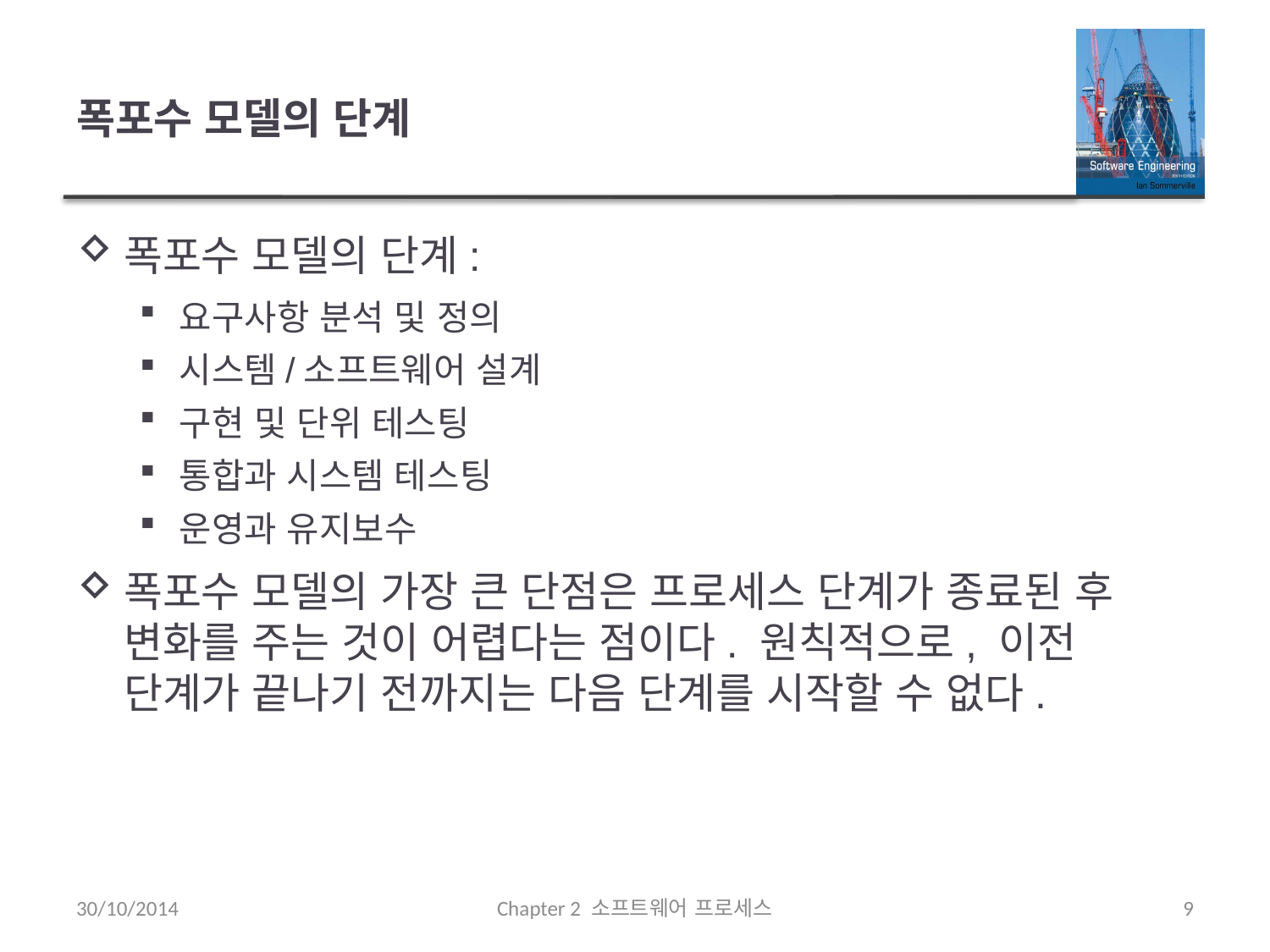

# 폭포수 모델의 단계
폭포수 모델의 단계:
요구사항 분석 및 정의
시스템/소프트웨어 설계
구현 및 단위 테스팅
통합과 시스템 테스팅
운영과 유지보수
폭포수 모델의 가장 큰 단점은 프로세스 단계가 종료된 후 변화를 주는 것이 어렵다는 점이다. 원칙적으로, 이전 단계가 끝나기 전까지는 다음 단계를 시작할 수 없다.
30/10/2014
Chapter 2 소프트웨어 프로세스
9